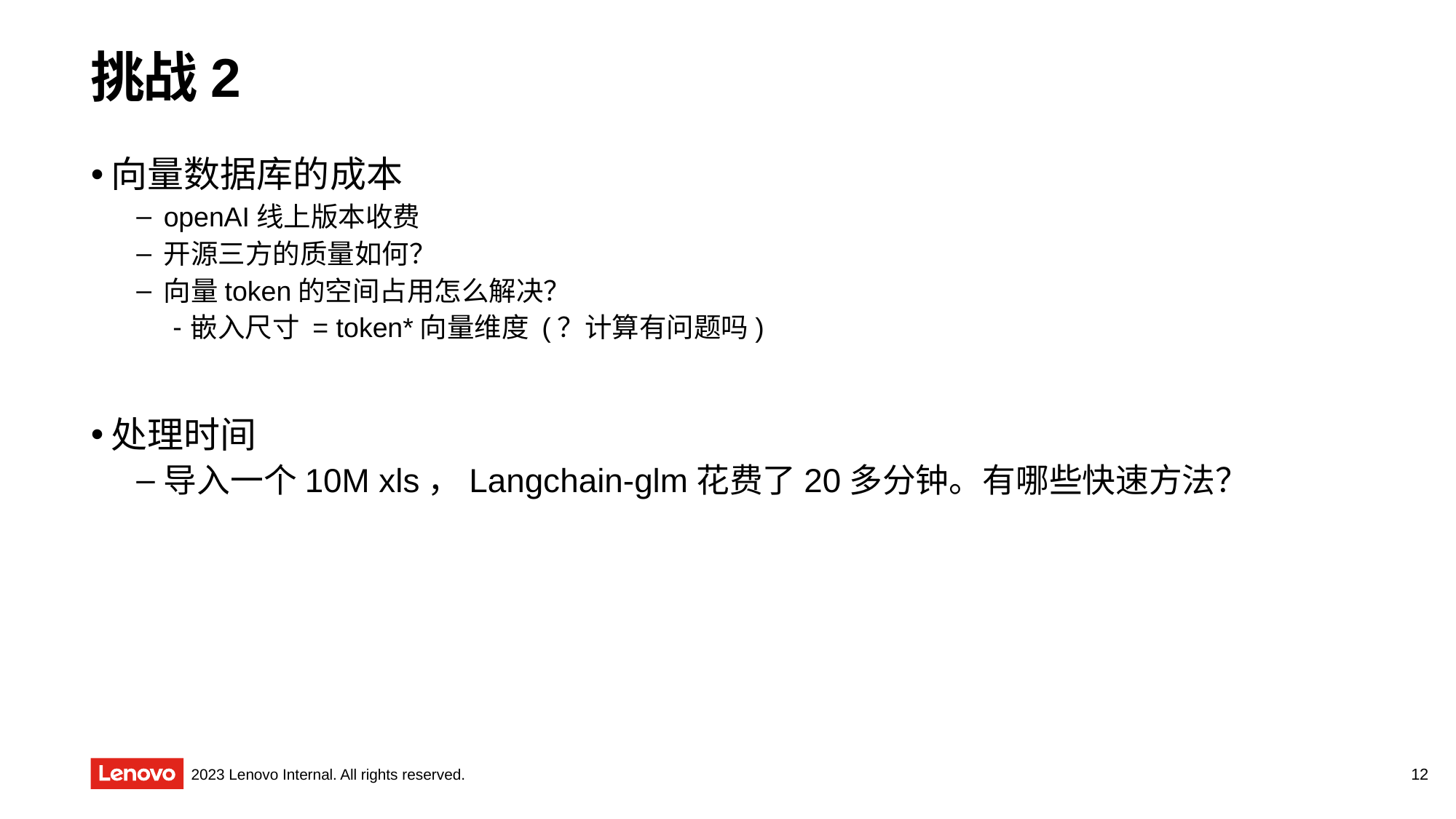

# 挑战2
向量数据库的成本
openAI线上版本收费
开源三方的质量如何？
向量token的空间占用怎么解决？
嵌入尺寸 = token*向量维度 (？计算有问题吗)

处理时间
导入一个10M xls，Langchain-glm花费了20多分钟。有哪些快速方法？

12